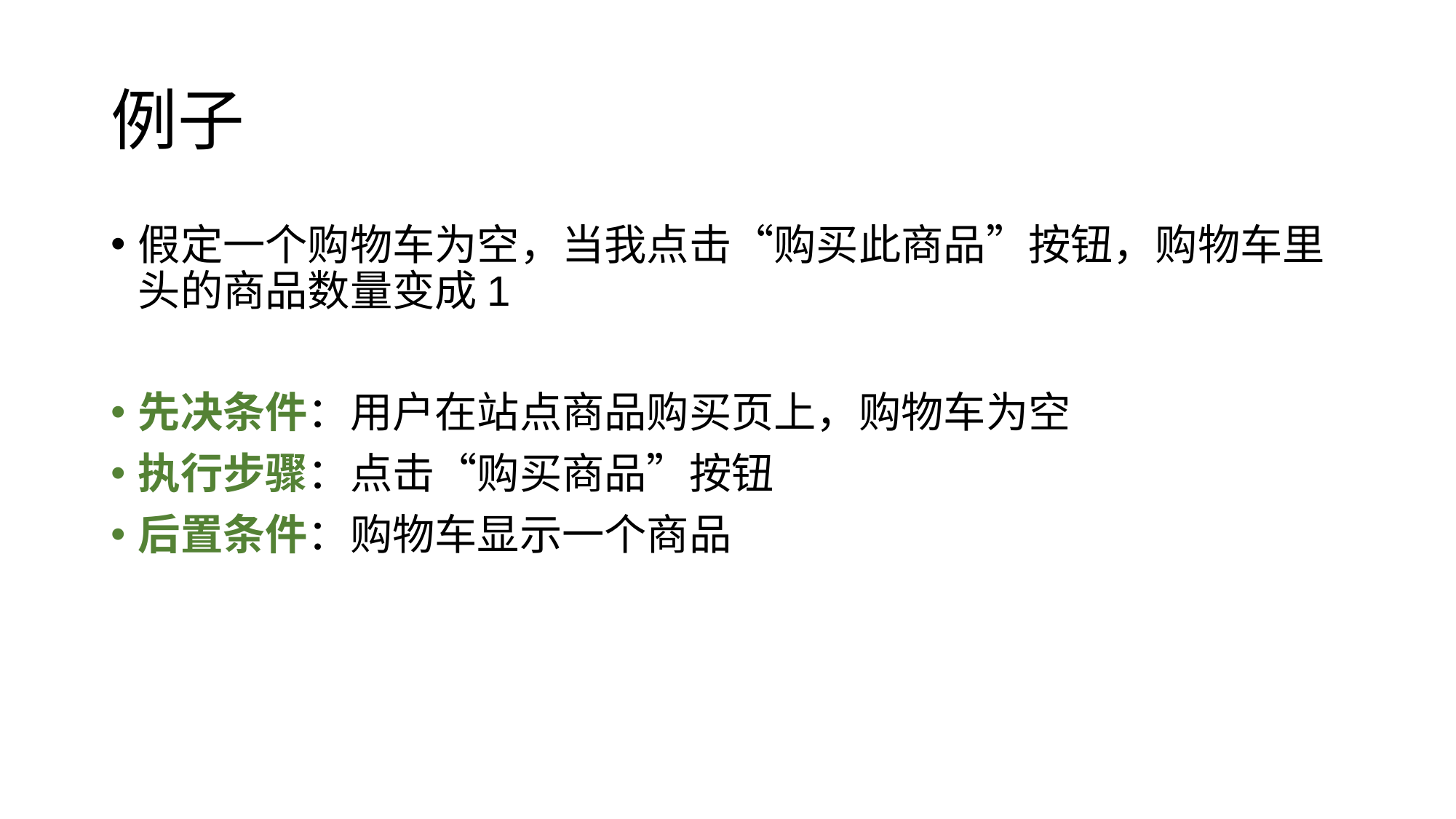

# 例子
假定一个购物车为空，当我点击“购买此商品”按钮，购物车里头的商品数量变成1

先决条件：用户在站点商品购买页上，购物车为空
执行步骤：点击“购买商品”按钮
后置条件：购物车显示一个商品